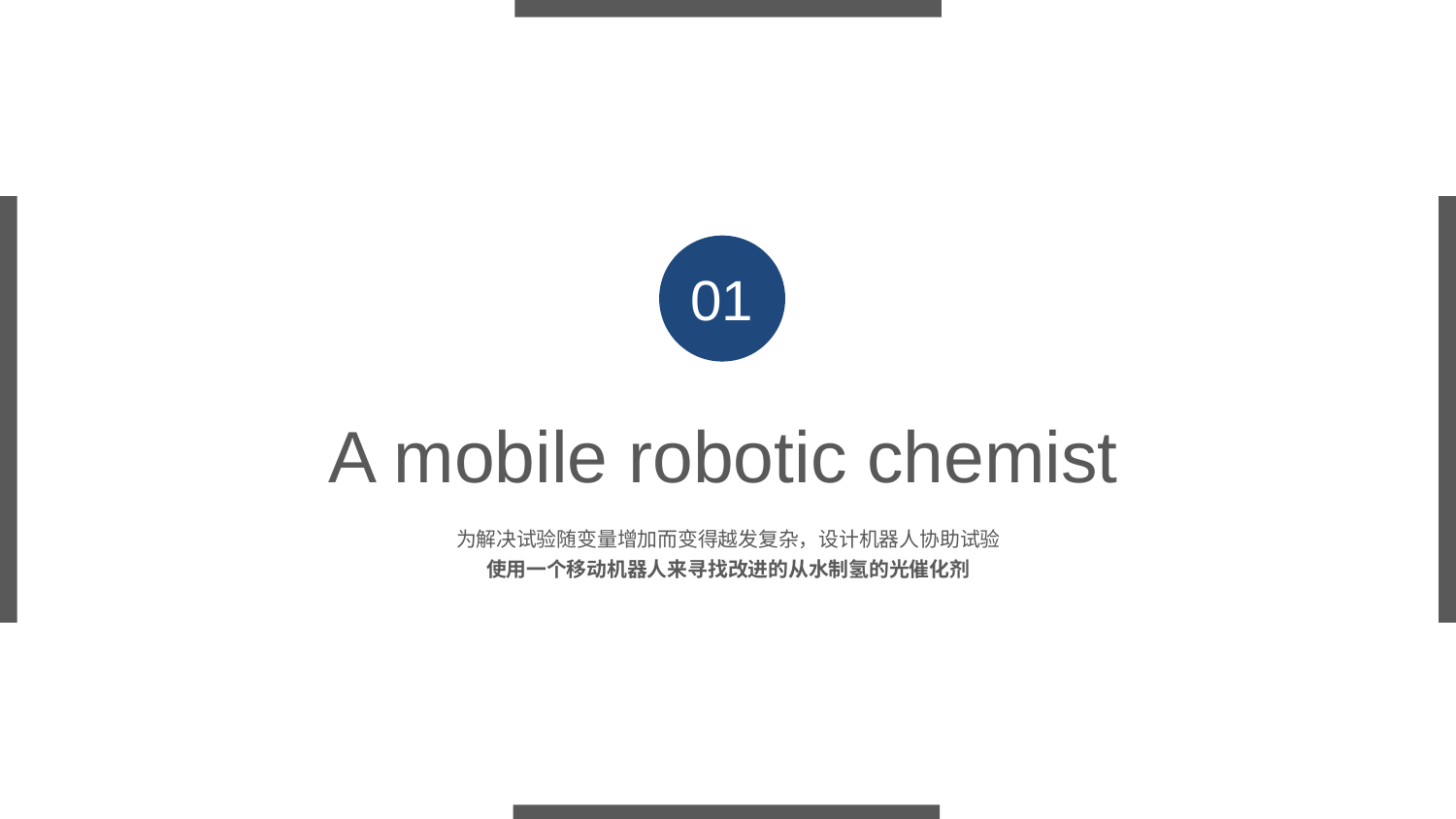

01
A mobile robotic chemist
为解决试验随变量增加而变得越发复杂，设计机器人协助试验
使用一个移动机器人来寻找改进的从水制氢的光催化剂